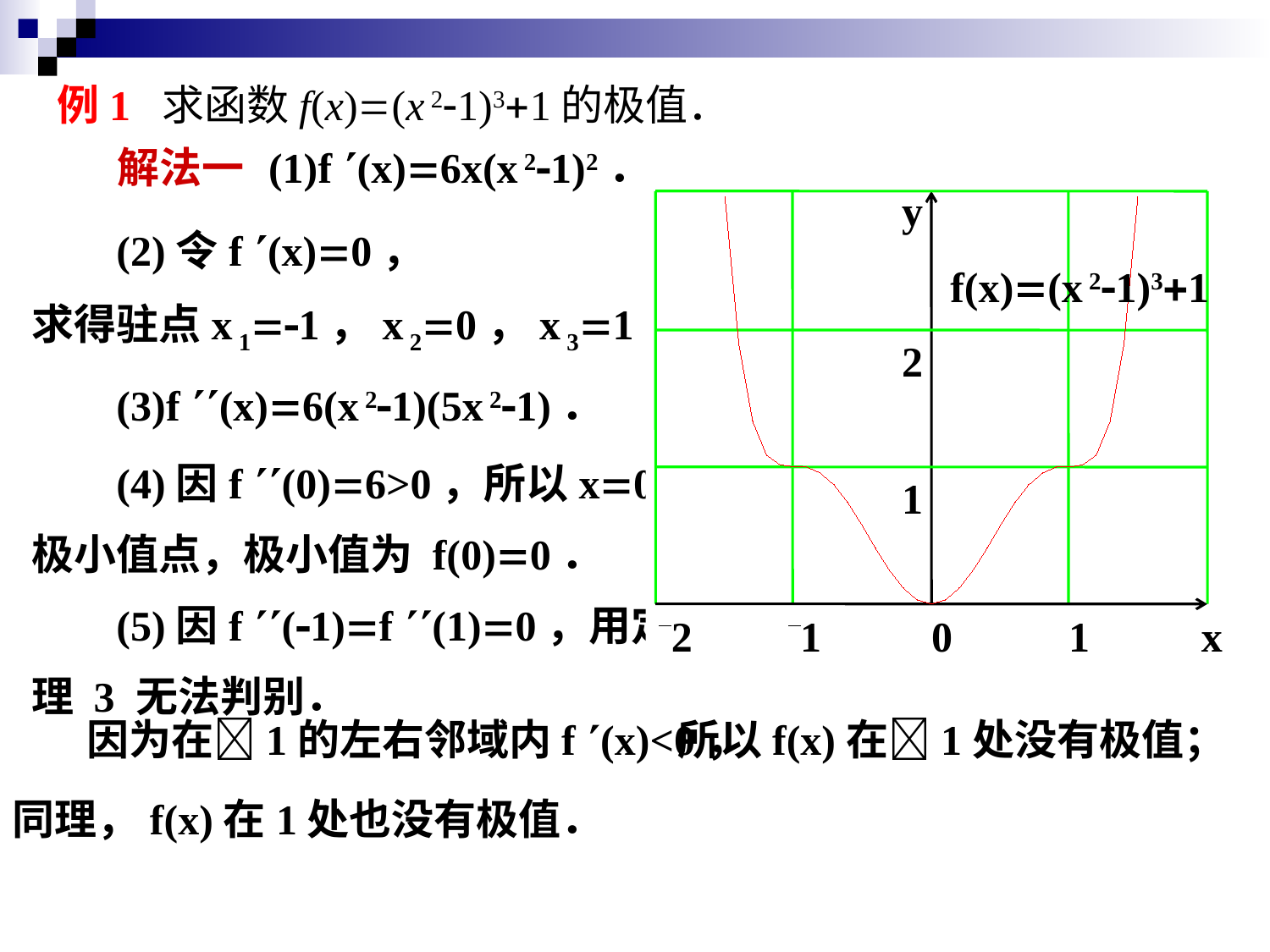

# 例1  求函数f(x)=(x 2−1)3+1的极值．
        解法一
(1)f ′(x)=6x(x 2−1)2．

y

2

1

x
2
1
0
1

 f(x)=(x 2−1)3+1
        (2)令f ′(x)=0，
求得驻点x 1=−1，x 2=0，x 3=1．
        (3)f ′′(x)=6(x 2−1)(5x 2−1)．
        (4)因f ′′(0)=6>0，所以x=0为
极小值点，极小值为 f(0)=0．
        (5)因f ′′(−1)=f ′′(1)=0，用定
理 3 无法判别．
        因为在−1的左右邻域内f ′(x)<0，
所以f(x)在−1处没有极值；
同理，f(x)在1处也没有极值．